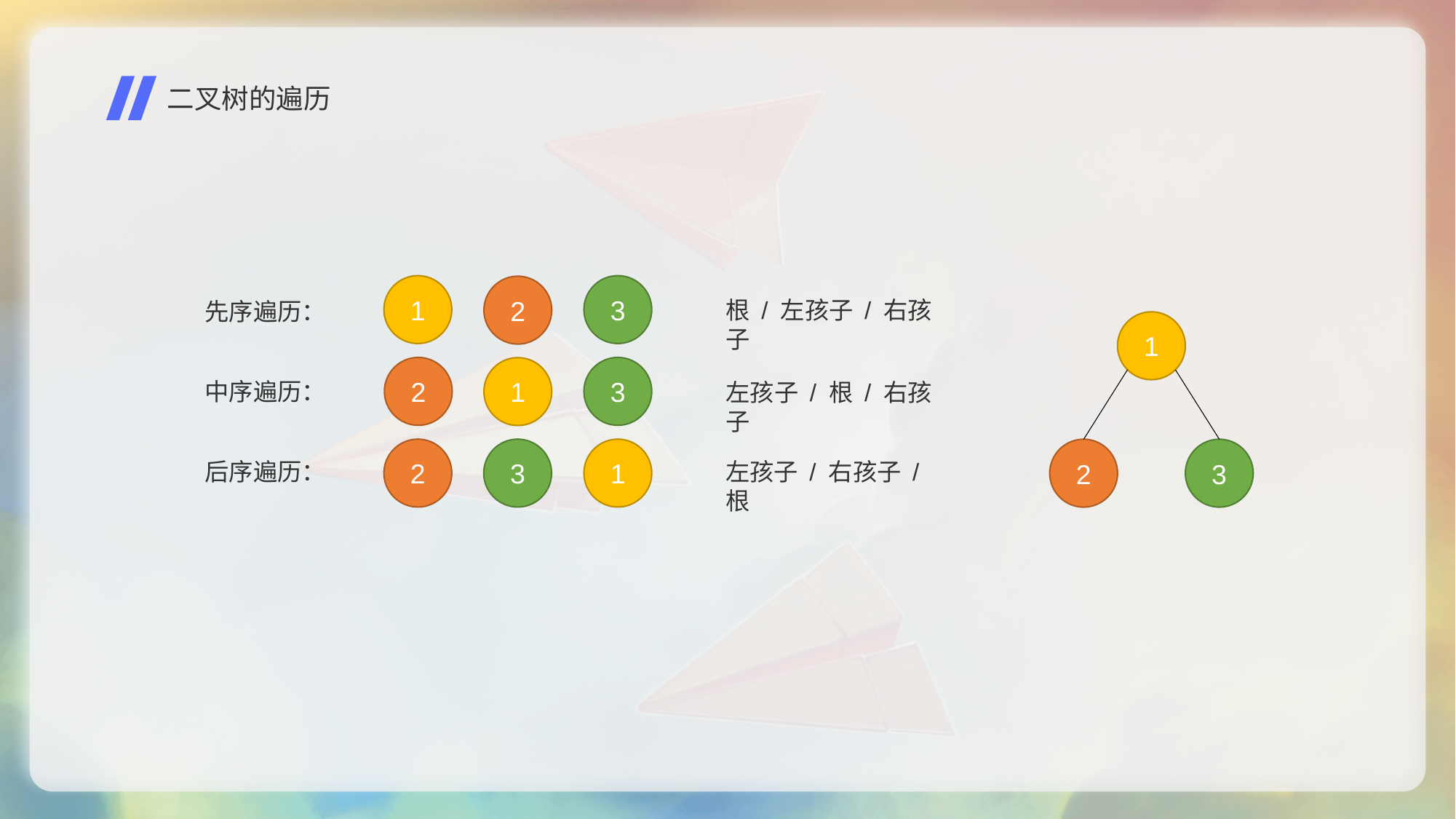

二叉树的遍历
3
1
2
根 / 左孩子 / 右孩子
先序遍历：
1
2
3
2
3
1
中序遍历：
左孩子 / 根 / 右孩子
2
3
1
后序遍历：
左孩子 / 右孩子 / 根